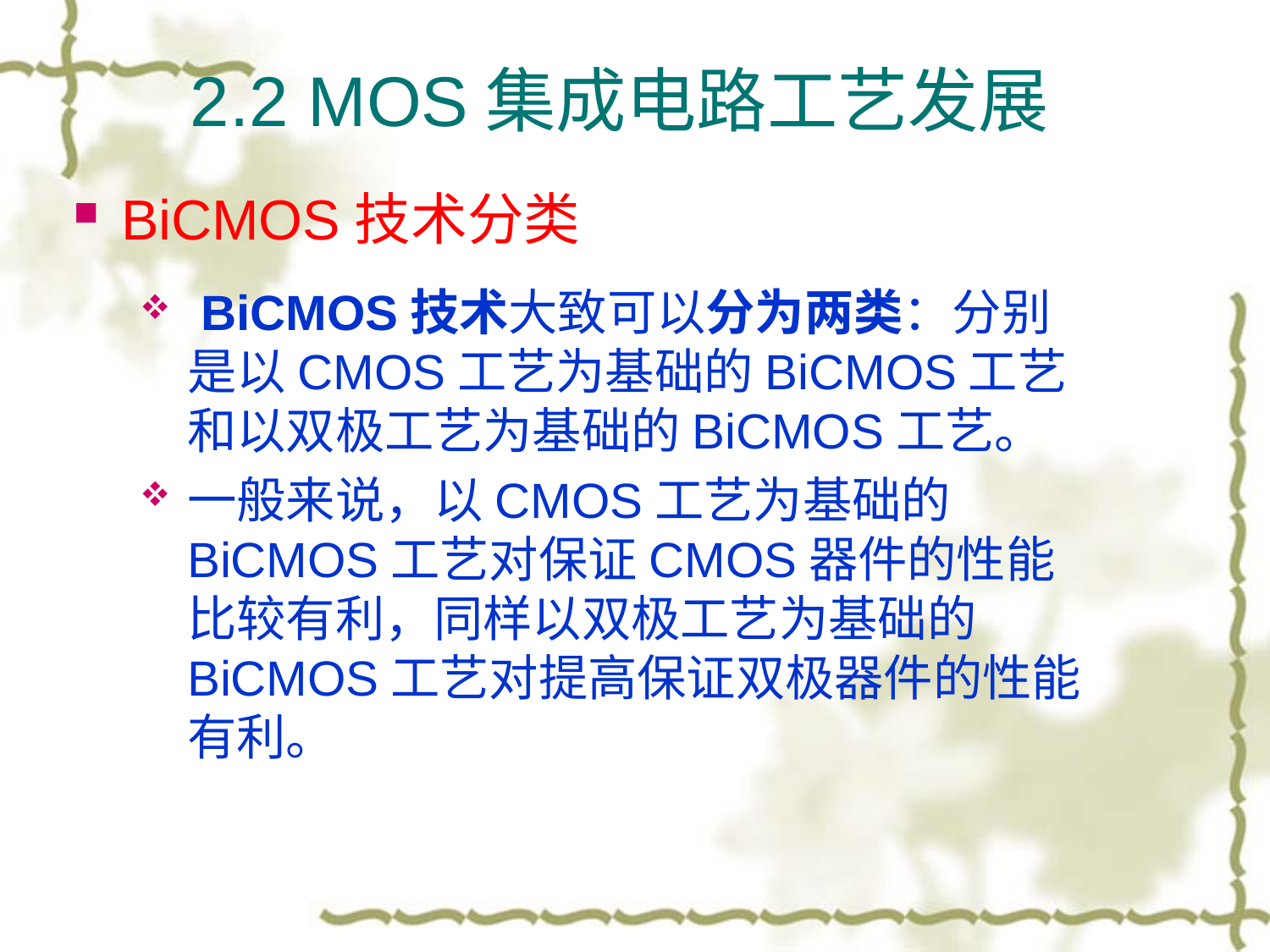

2.2 MOS集成电路工艺发展
BiCMOS技术分类
 BiCMOS技术大致可以分为两类：分别是以CMOS工艺为基础的BiCMOS工艺和以双极工艺为基础的BiCMOS工艺。
一般来说，以CMOS工艺为基础的BiCMOS工艺对保证CMOS器件的性能比较有利，同样以双极工艺为基础的BiCMOS工艺对提高保证双极器件的性能有利。
47